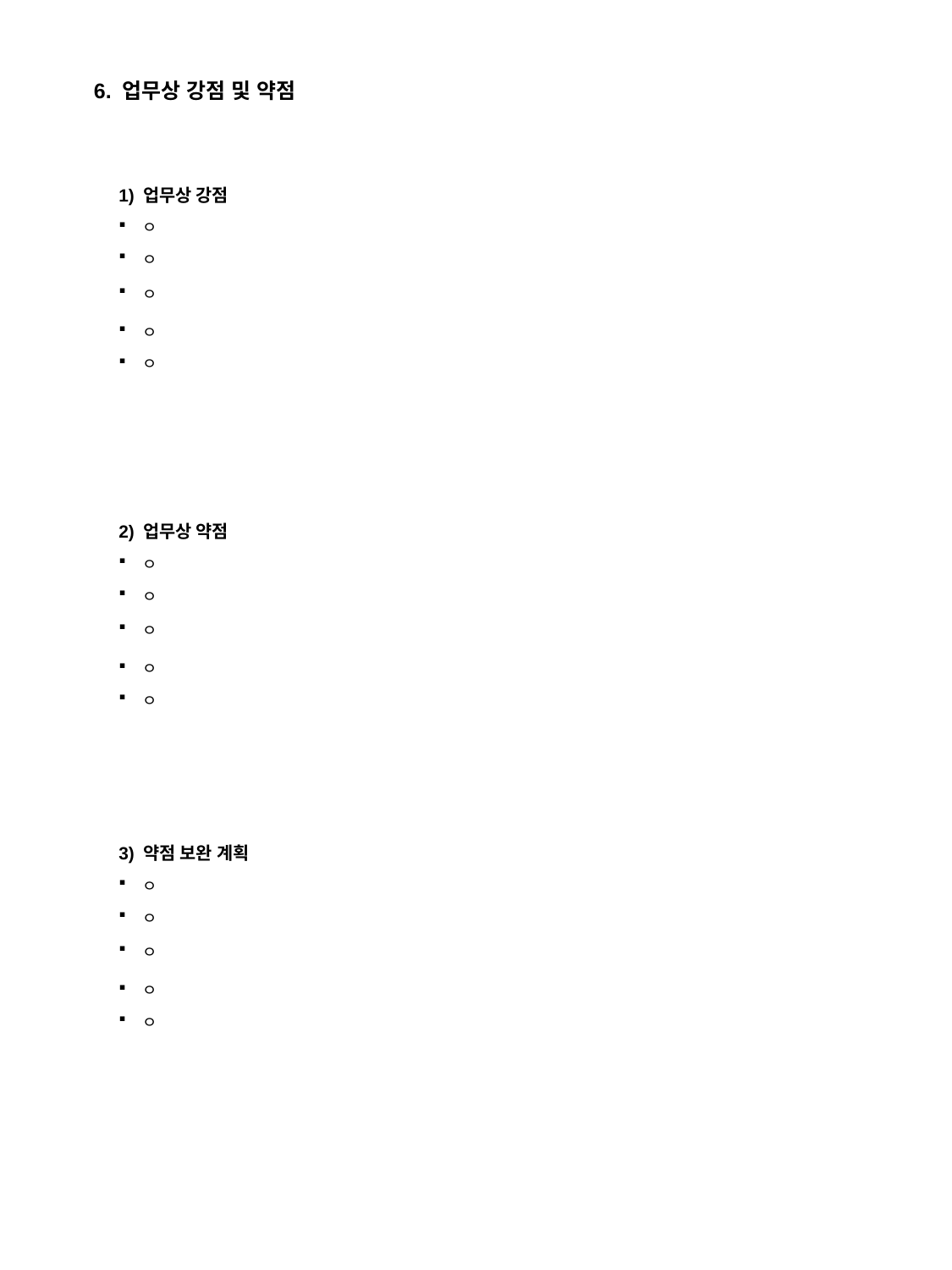

6. 업무상 강점 및 약점
| 1) 업무상 강점 |
| --- |
| ㅇ |
| ㅇ |
| ㅇ |
| ㅇ |
| ㅇ |
| 2) 업무상 약점 |
| --- |
| ㅇ |
| ㅇ |
| ㅇ |
| ㅇ |
| ㅇ |
| 3) 약점 보완 계획 |
| --- |
| ㅇ |
| ㅇ |
| ㅇ |
| ㅇ |
| ㅇ |